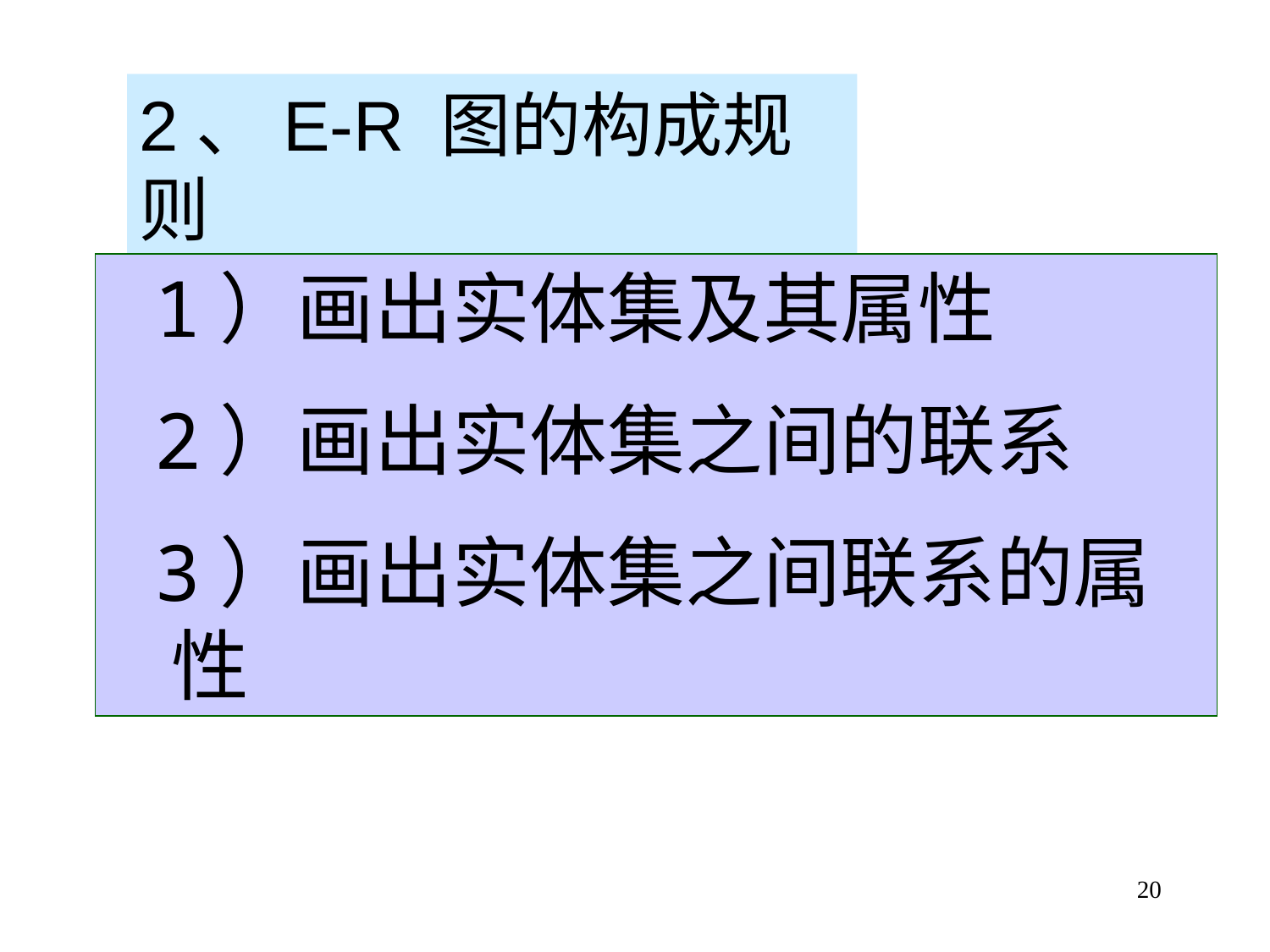

2、E-R 图的构成规则
 1）画出实体集及其属性
 2）画出实体集之间的联系
 3）画出实体集之间联系的属性
20